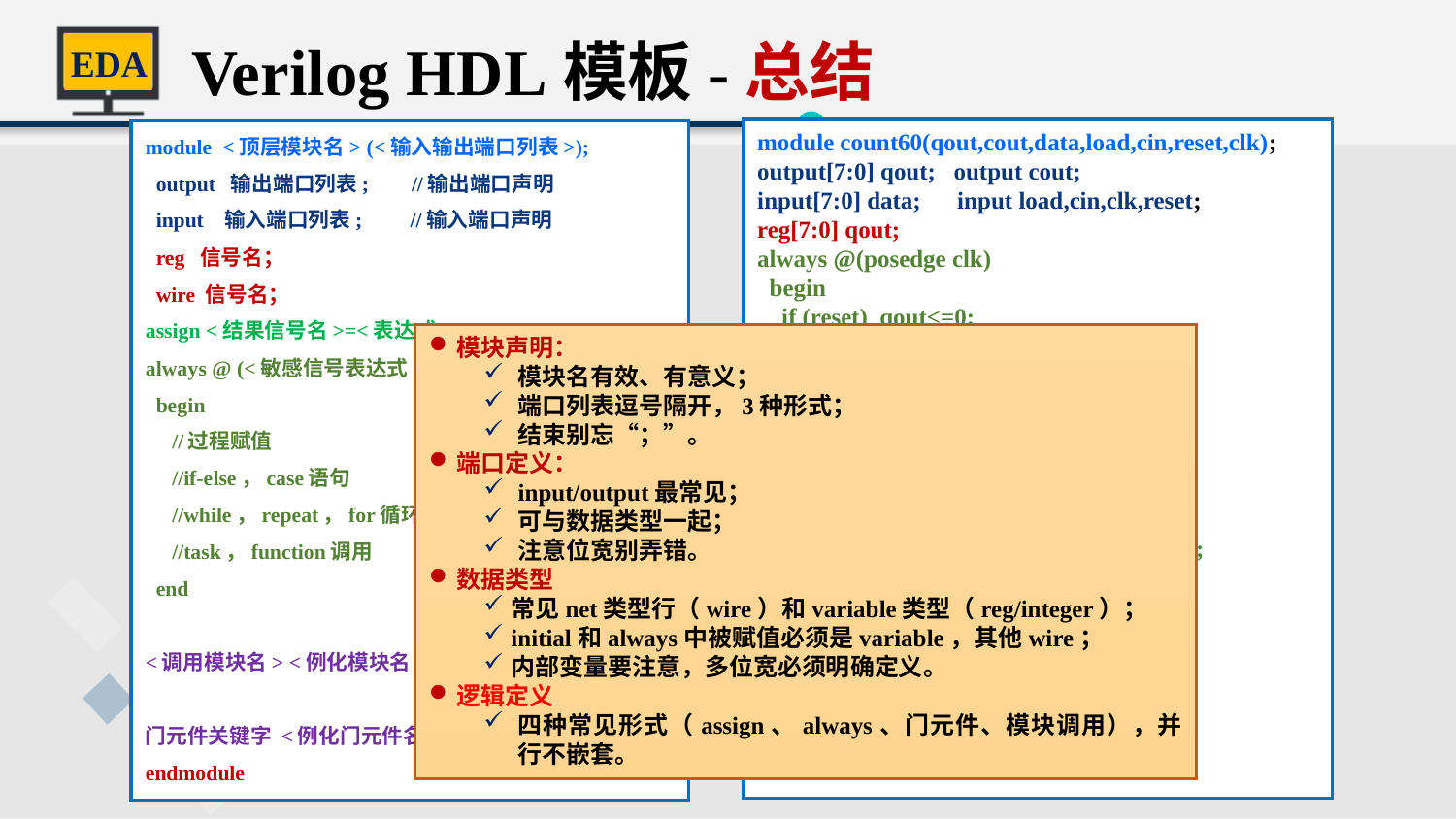

Verilog HDL模板-总结
module count60(qout,cout,data,load,cin,reset,clk);
output[7:0] qout;   output cout;
input[7:0] data;      input load,cin,clk,reset;
reg[7:0] qout;
always @(posedge clk)
  begin
    if (reset)  qout<=0;
    else  if(load)	qout<=data;
             else  if(cin)    begin
                            if(qout[3:0]==9) begin
                               qout[3:0]<=0;
                              if (qout[7:4]==5)
                                 qout[7:4]<=0;
                              else
                                qout[7:4]<=qout[7:4]+1;
                                                          end
    else
    qout[3:0]<=qout[3:0]+1;
                                    end
  end
assign cout=((qout==8'h59)&cin)?1:0;
endmodule
module  <顶层模块名> (<输入输出端口列表>);
  output  输出端口列表;        //输出端口声明
  input   输入端口列表;         //输入端口声明
  reg  信号名；
  wire 信号名；
assign <结果信号名>=<表达式>；
always @ (<敏感信号表达式>)
  begin
     //过程赋值
     //if-else，case语句
     //while，repeat，for循环语句
     //task，function调用
  end

<调用模块名> <例化模块名> (<端口列表port_list >);

门元件关键字 <例化门元件名> (<端口列表port_list>);
endmodule

模块声明：
模块名有效、有意义；
端口列表逗号隔开，3种形式；
结束别忘“；”。
端口定义：
input/output最常见；
可与数据类型一起；
注意位宽别弄错。
数据类型
常见net类型行（wire）和variable类型（reg/integer）；
initial和always中被赋值必须是variable，其他wire；
内部变量要注意，多位宽必须明确定义。
逻辑定义
四种常见形式（assign、always、门元件、模块调用），并行不嵌套。